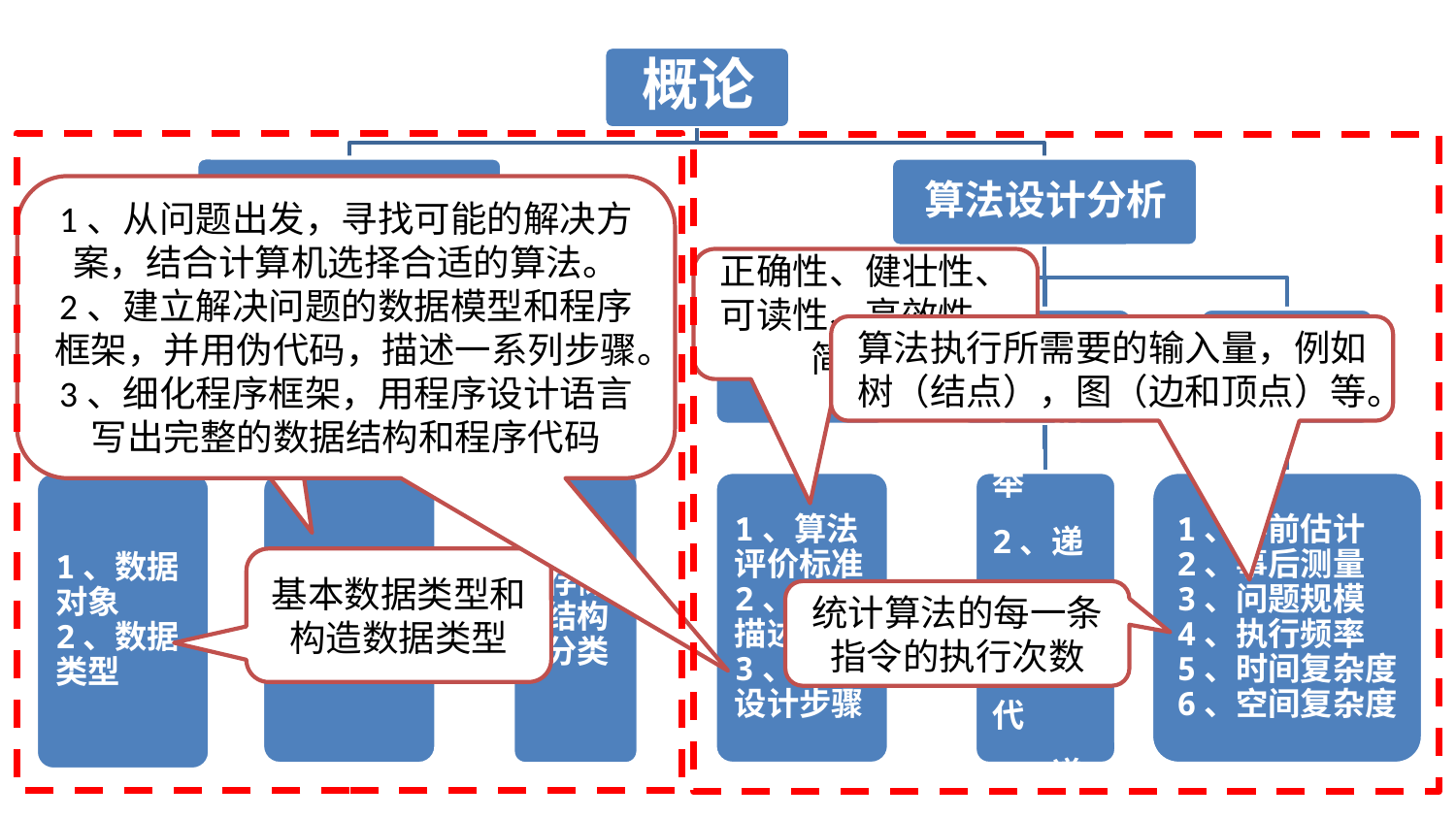

概论
数据结构概念
基本
概念
1、数据对象
2、数据类型
逻辑
结构
1、逻辑结构分类
2、逻辑结构特点
存储
结构
存储结构分类
算法设计分析
基本
概念
1、算法评价标准
2、算法描述语言
3、算法设计步骤
基本
算法
1、穷举
2、递推
3、迭代
4、递归
算法
分析
1、事前估计
2、事后测量
3、问题规模
4、执行频率
5、时间复杂度
6、空间复杂度

1、从问题出发，寻找可能的解决方案，结合计算机选择合适的算法。
2、建立解决问题的数据模型和程序框架，并用伪代码，描述一系列步骤。
3、细化程序框架，用程序设计语言写出完整的数据结构和程序代码
正确性、健壮性、可读性、高效性、简单性
线性结构、非线性结构（树形结构、图结构等）
顺序存储、链式存储、散列存储、索引存储
算法执行所需要的输入量，例如树（结点），图（边和顶点）等。
基本数据类型和构造数据类型
统计算法的每一条指令的执行次数